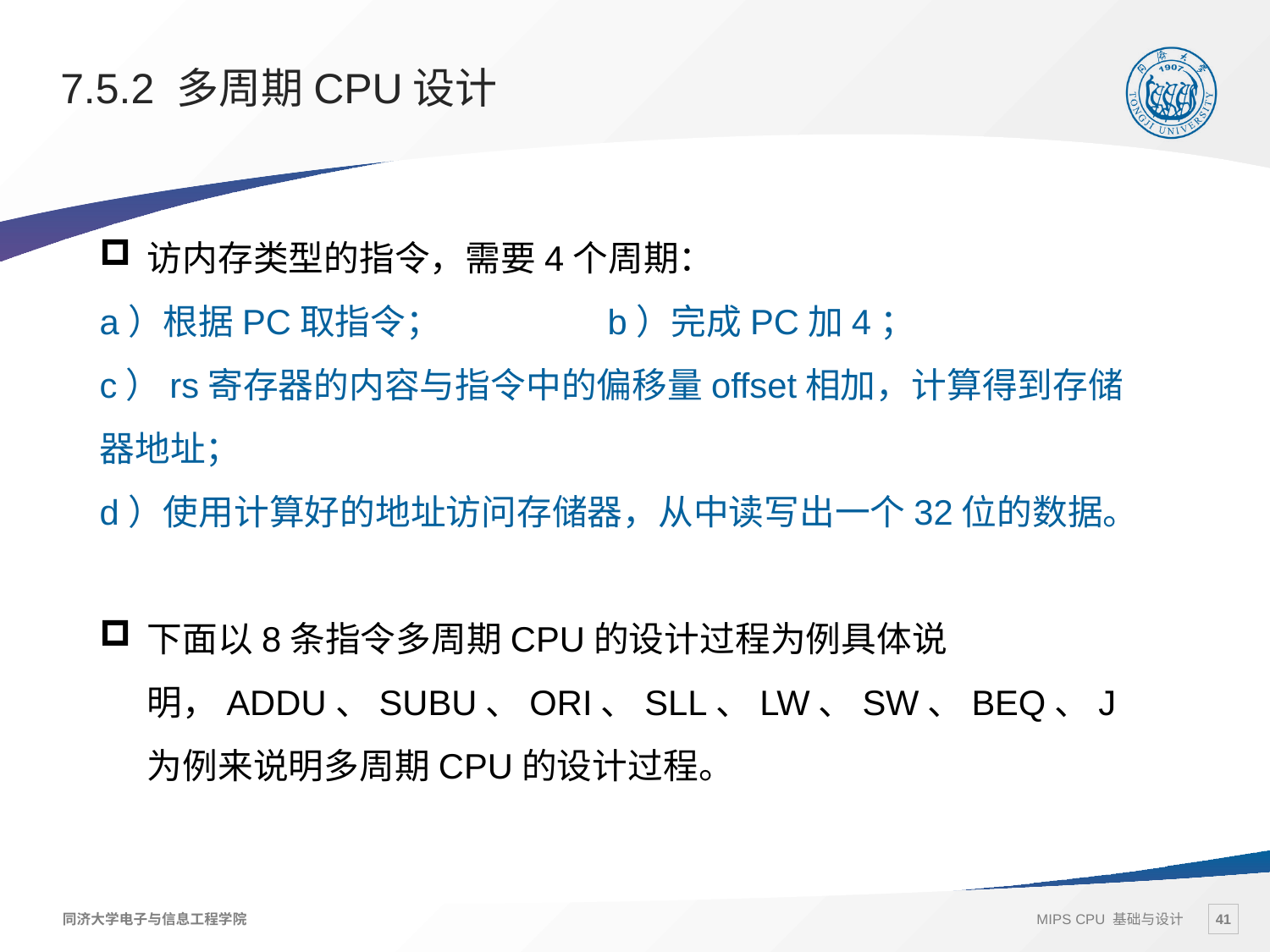

# 7.5.2 多周期CPU设计

访内存类型的指令，需要4个周期：
a）根据PC取指令；		b）完成PC加4；
c）rs寄存器的内容与指令中的偏移量offset相加，计算得到存储器地址；
d）使用计算好的地址访问存储器，从中读写出一个32位的数据。

下面以8条指令多周期CPU的设计过程为例具体说明，ADDU、SUBU、ORI、SLL、LW、SW、BEQ、J为例来说明多周期CPU的设计过程。